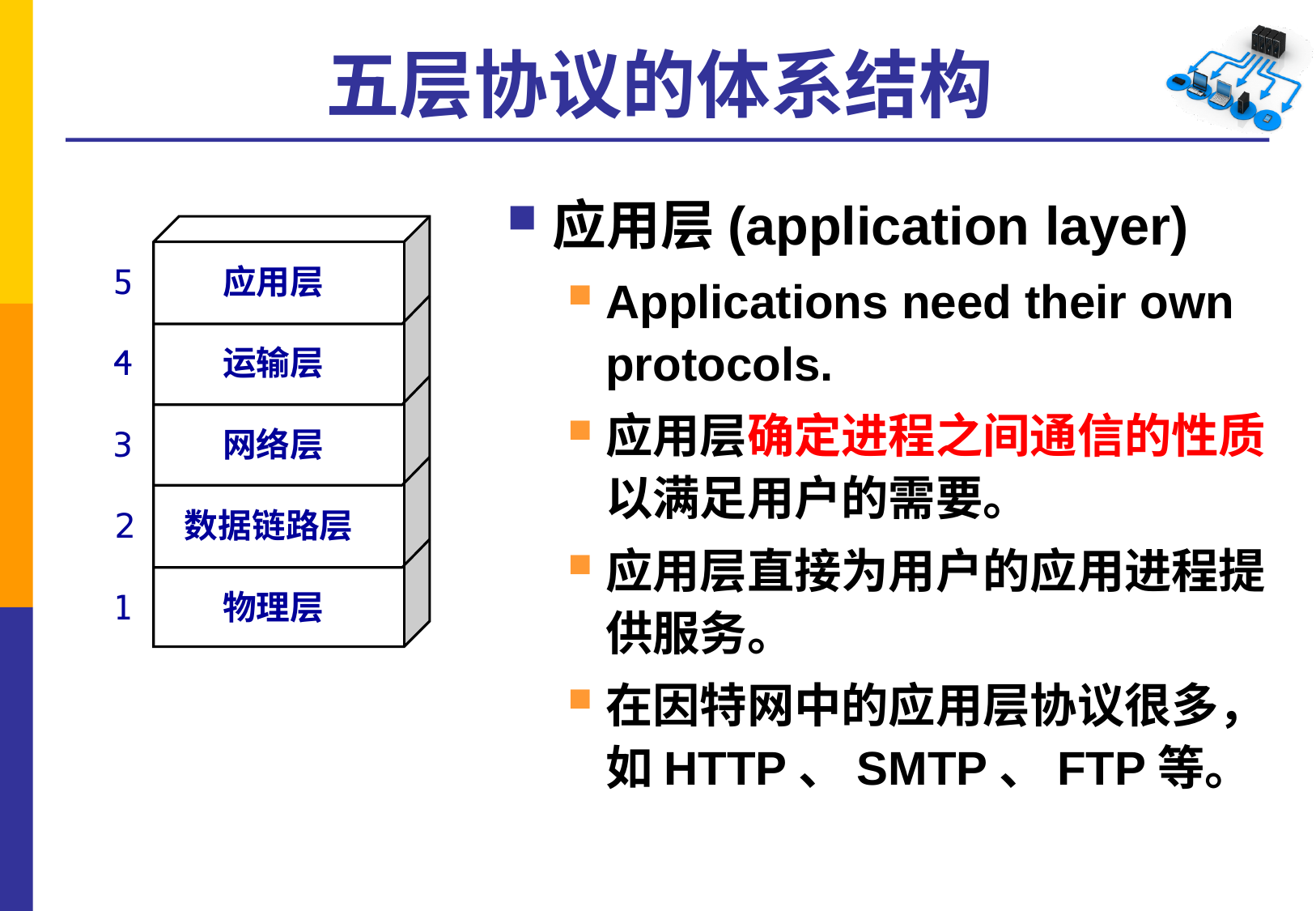

# 五层协议的体系结构
应用层(application layer)
Applications need their own protocols.
应用层确定进程之间通信的性质以满足用户的需要。
应用层直接为用户的应用进程提供服务。
在因特网中的应用层协议很多，如HTTP、SMTP、FTP等。

5        应用层
4        运输层
3        网络层
数据链路层
2    数据链路层
1        物理层